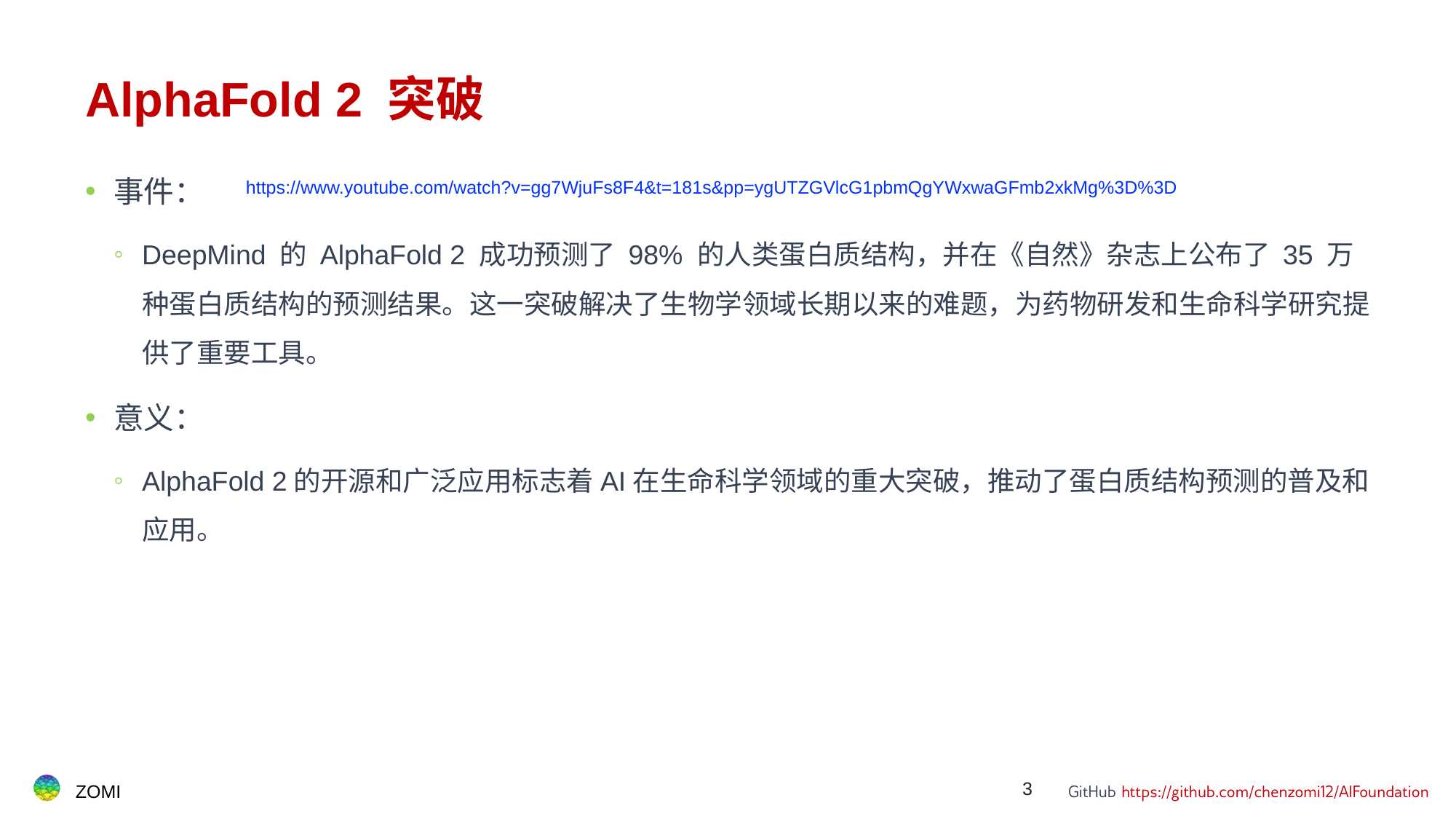

# AlphaFold 2 突破
事件：
DeepMind 的 AlphaFold 2 成功预测了 98% 的人类蛋白质结构，并在《自然》杂志上公布了 35 万种蛋白质结构的预测结果。这一突破解决了生物学领域长期以来的难题，为药物研发和生命科学研究提供了重要工具。
意义：
AlphaFold 2的开源和广泛应用标志着AI在生命科学领域的重大突破，推动了蛋白质结构预测的普及和应用。
https://www.youtube.com/watch?v=gg7WjuFs8F4&t=181s&pp=ygUTZGVlcG1pbmQgYWxwaGFmb2xkMg%3D%3D